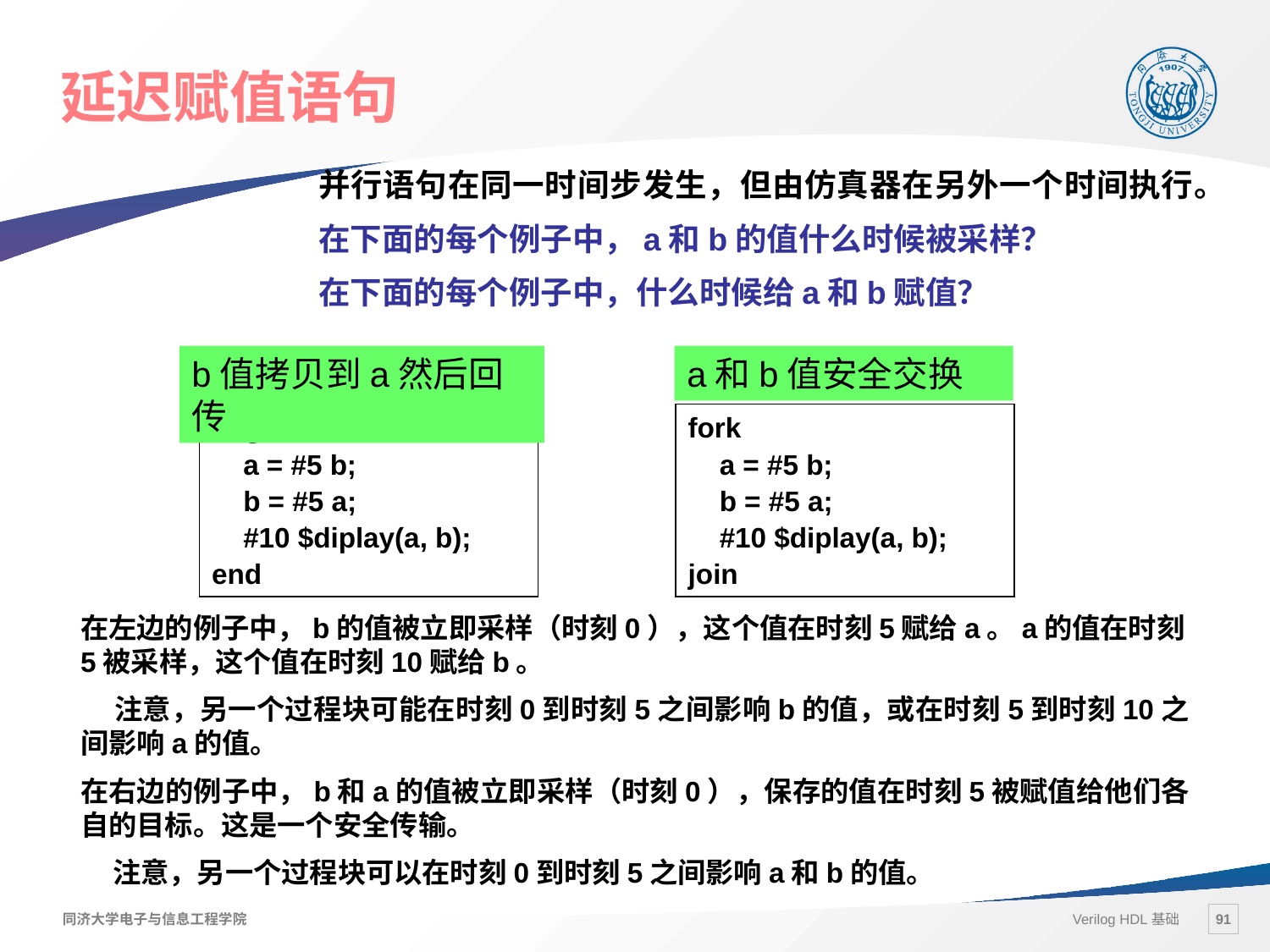

# 延迟赋值语句
并行语句在同一时间步发生，但由仿真器在另外一个时间执行。
在下面的每个例子中，a和b的值什么时候被采样？
在下面的每个例子中，什么时候给a和b赋值？
b值拷贝到a然后回传
a和b值安全交换
begin
    a = #5 b;
    b = #5 a;
    #10 $diplay(a, b);
end
fork
    a = #5 b;
    b = #5 a;
    #10 $diplay(a, b);
join
在左边的例子中，b的值被立即采样（时刻0），这个值在时刻5赋给a。a的值在时刻5被采样，这个值在时刻10赋给b。
    注意，另一个过程块可能在时刻0到时刻5之间影响b的值，或在时刻5到时刻10之间影响a的值。
在右边的例子中，b和a的值被立即采样（时刻0），保存的值在时刻5被赋值给他们各自的目标。这是一个安全传输。
    注意，另一个过程块可以在时刻0到时刻5之间影响a和b的值。